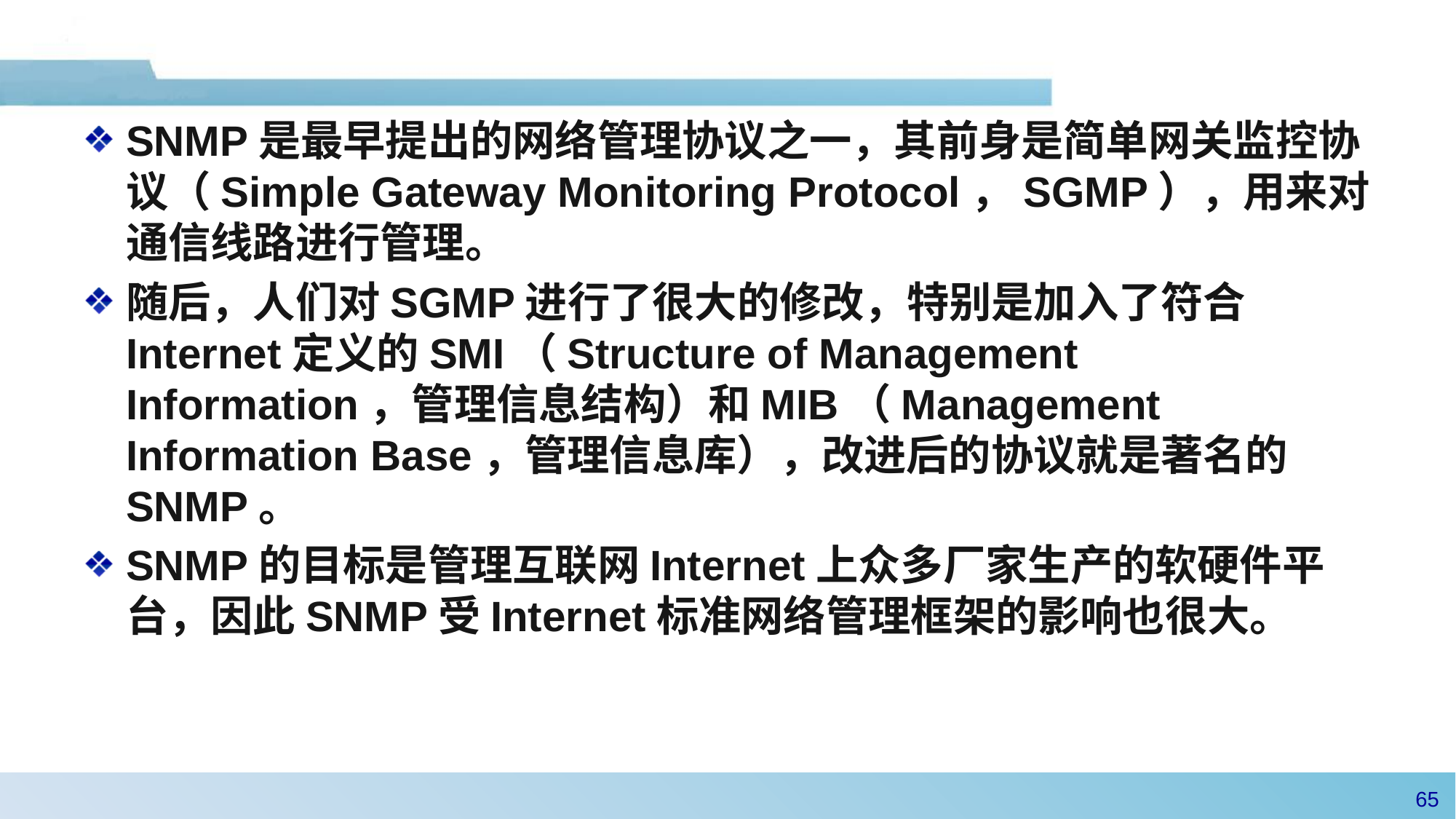

SNMP是最早提出的网络管理协议之一，其前身是简单网关监控协议（Simple Gateway Monitoring Protocol，SGMP），用来对通信线路进行管理。
随后，人们对SGMP进行了很大的修改，特别是加入了符合Internet定义的SMI（Structure of Management Information，管理信息结构）和MIB（Management Information Base，管理信息库），改进后的协议就是著名的SNMP。
SNMP的目标是管理互联网Internet上众多厂家生产的软硬件平台，因此SNMP受Internet标准网络管理框架的影响也很大。
65